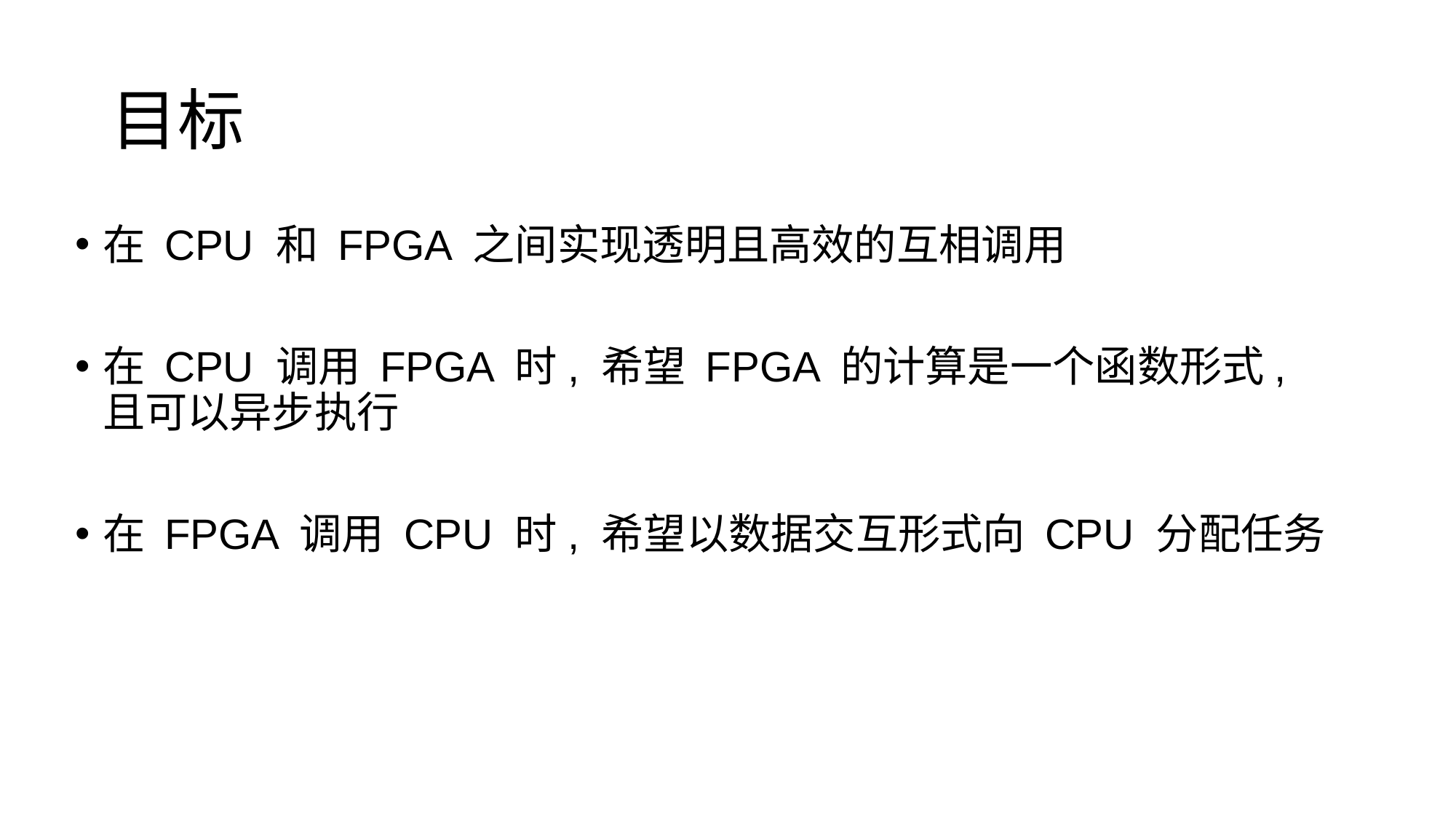

# 目标
在 CPU 和 FPGA 之间实现透明且高效的互相调用

在 CPU 调用 FPGA 时, 希望 FPGA 的计算是一个函数形式, 且可以异步执行

在 FPGA 调用 CPU 时, 希望以数据交互形式向 CPU 分配任务